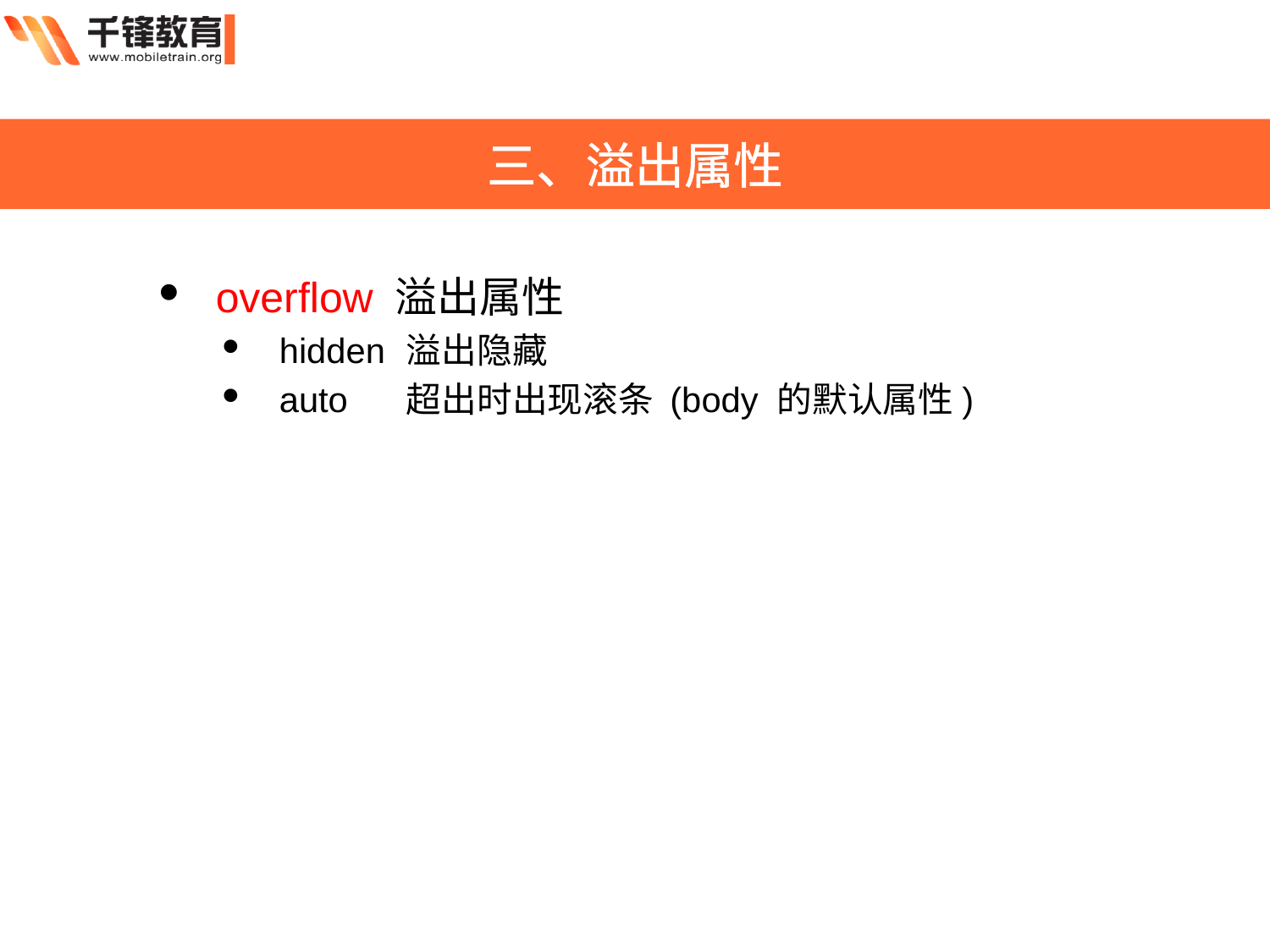

三、溢出属性
overflow 溢出属性
hidden 	溢出隐藏
auto 	超出时出现滚条 (body 的默认属性)